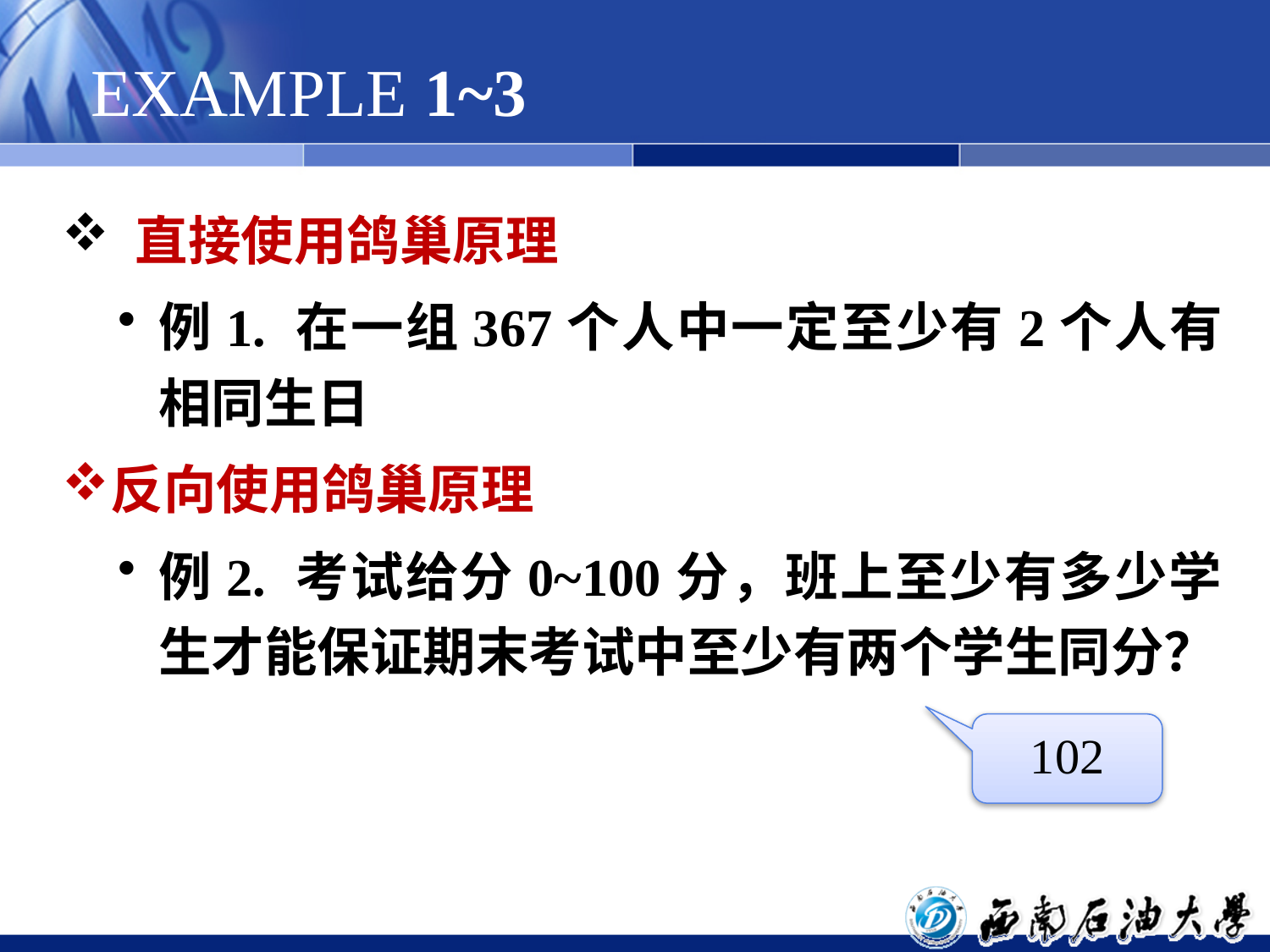

# EXAMPLE 1~3
 直接使用鸽巢原理
例1. 在一组367个人中一定至少有2个人有相同生日
反向使用鸽巢原理
例2. 考试给分0~100分，班上至少有多少学生才能保证期末考试中至少有两个学生同分？

102